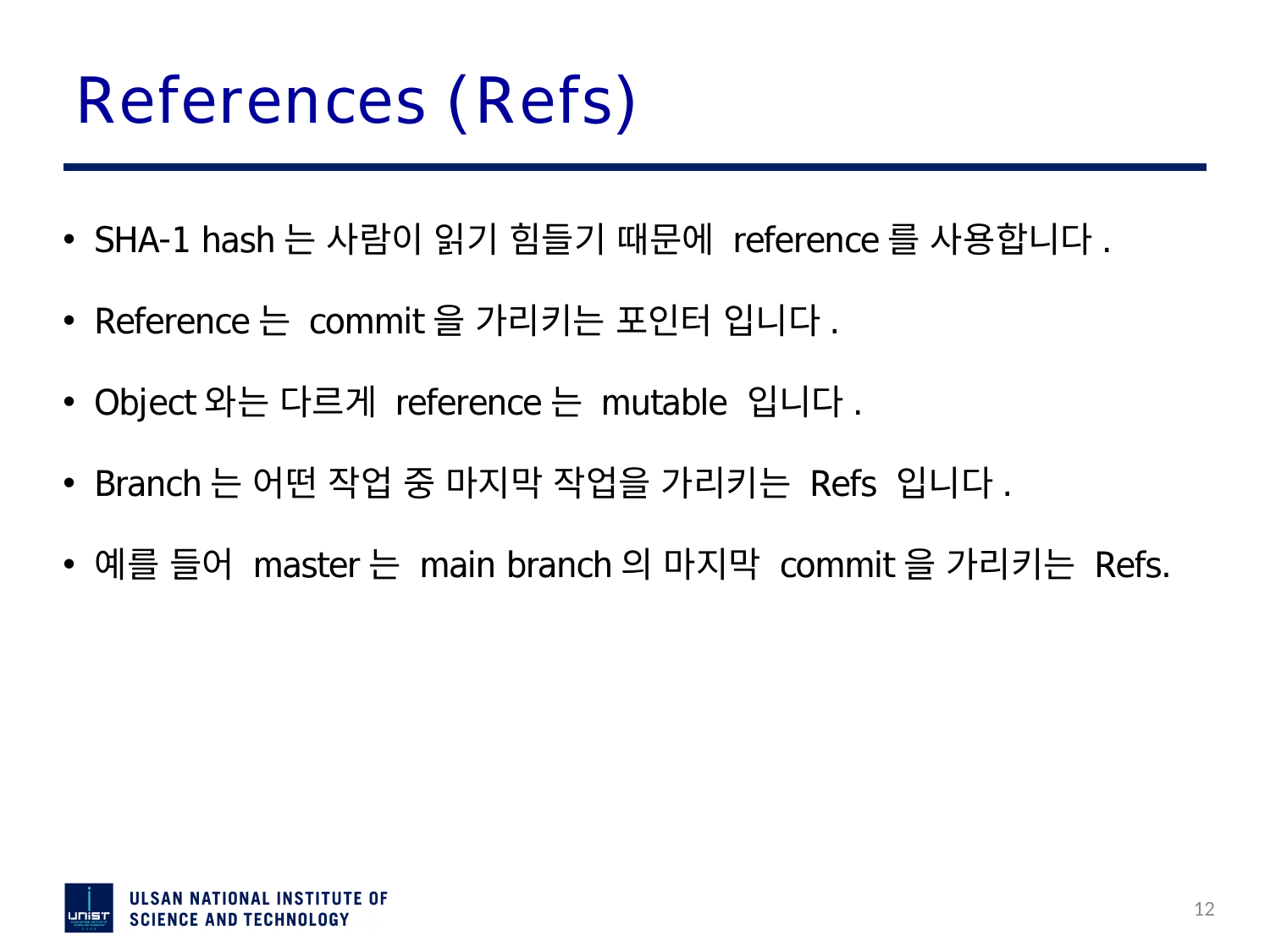

# References (Refs)
SHA-1 hash는 사람이 읽기 힘들기 때문에 reference를 사용합니다.
Reference는 commit을 가리키는 포인터 입니다.
Object와는 다르게 reference는 mutable 입니다.
Branch는 어떤 작업 중 마지막 작업을 가리키는 Refs 입니다.
예를 들어 master는 main branch의 마지막 commit을 가리키는 Refs.